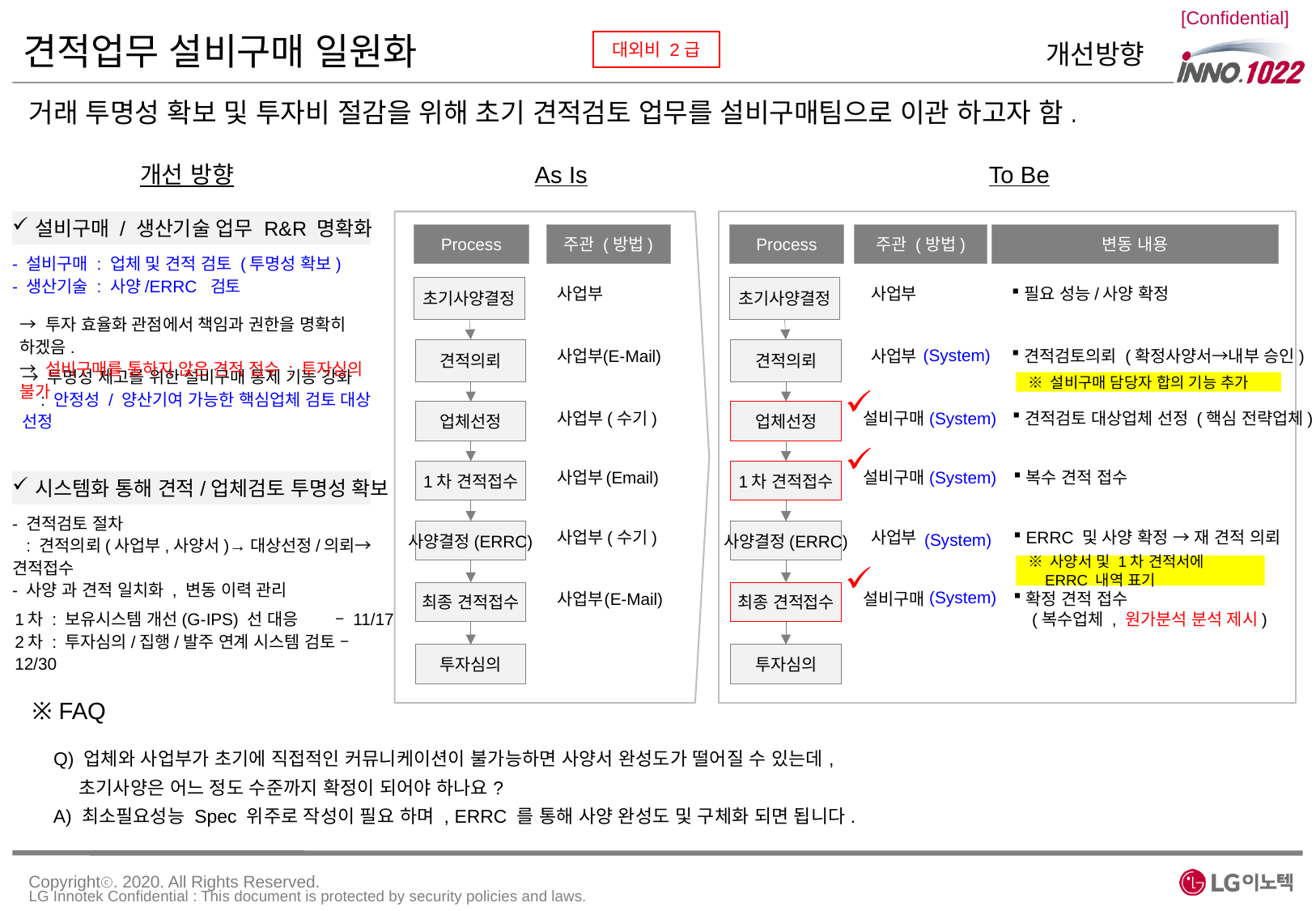

견적업무 설비구매 일원화
개선방향
거래 투명성 확보 및 투자비 절감을 위해 초기 견적검토 업무를 설비구매팀으로 이관 하고자 함.
개선 방향
As Is
To Be
설비구매 / 생산기술 업무 R&R 명확화

Process
주관 (방법)
Process
주관 (방법)
변동 내용
- 설비구매 : 업체 및 견적 검토 (투명성 확보)
- 생산기술 : 사양/ERRC  검토
초기사양결정
사업부
초기사양결정
사업부
필요 성능/사양 확정
→ 투자 효율화 관점에서 책임과 권한을 명확히 하겠음.
→ 설비구매를 통하지 않은 견적 접수 : 투자심의 불가
(System)
견적의뢰
사업부
(E-Mail)
견적의뢰
사업부
견적검토의뢰 (확정사양서→내부 승인)
→ 투명성 제고를 위한 설비구매 통제 기능 강화
    : 안정성 / 양산기여 가능한 핵심업체 검토 대상 선정
※ 설비구매 담당자 합의 기능 추가

업체선정
사업부
(수기)
업체선정
설비구매
(System)
견적검토 대상업체 선정 (핵심 전략업체)

(System)
1차 견적접수
사업부
(Email)
1차 견적접수
설비구매
복수 견적 접수
시스템화 통해 견적/업체검토 투명성 확보
- 견적검토 절차
   : 견적의뢰(사업부,사양서)→대상선정/의뢰→견적접수
- 사양 과 견적 일치화 , 변동 이력 관리
사양결정(ERRC)
사업부
(수기)
사양결정(ERRC)
사업부
ERRC 및 사양 확정 → 재 견적 의뢰
(System)
※ 사양서 및 1차 견적서에
    ERRC 내역 표기

(System)
최종 견적접수
사업부
(E-Mail)
최종 견적접수
확정 견적 접수
    (복수업체 , 원가분석 분석 제시)
설비구매
1차 : 보유시스템 개선(G-IPS) 선 대응        – 11/17
2차 : 투자심의/집행/발주 연계 시스템 검토 – 12/30
투자심의
투자심의
※ FAQ
 Q) 업체와 사업부가 초기에 직접적인 커뮤니케이션이 불가능하면 사양서 완성도가 떨어질 수 있는데,
     초기사양은 어느 정도 수준까지 확정이 되어야 하나요?
 A) 최소필요성능 Spec 위주로 작성이 필요 하며 , ERRC 를 통해 사양 완성도 및 구체화 되면 됩니다.